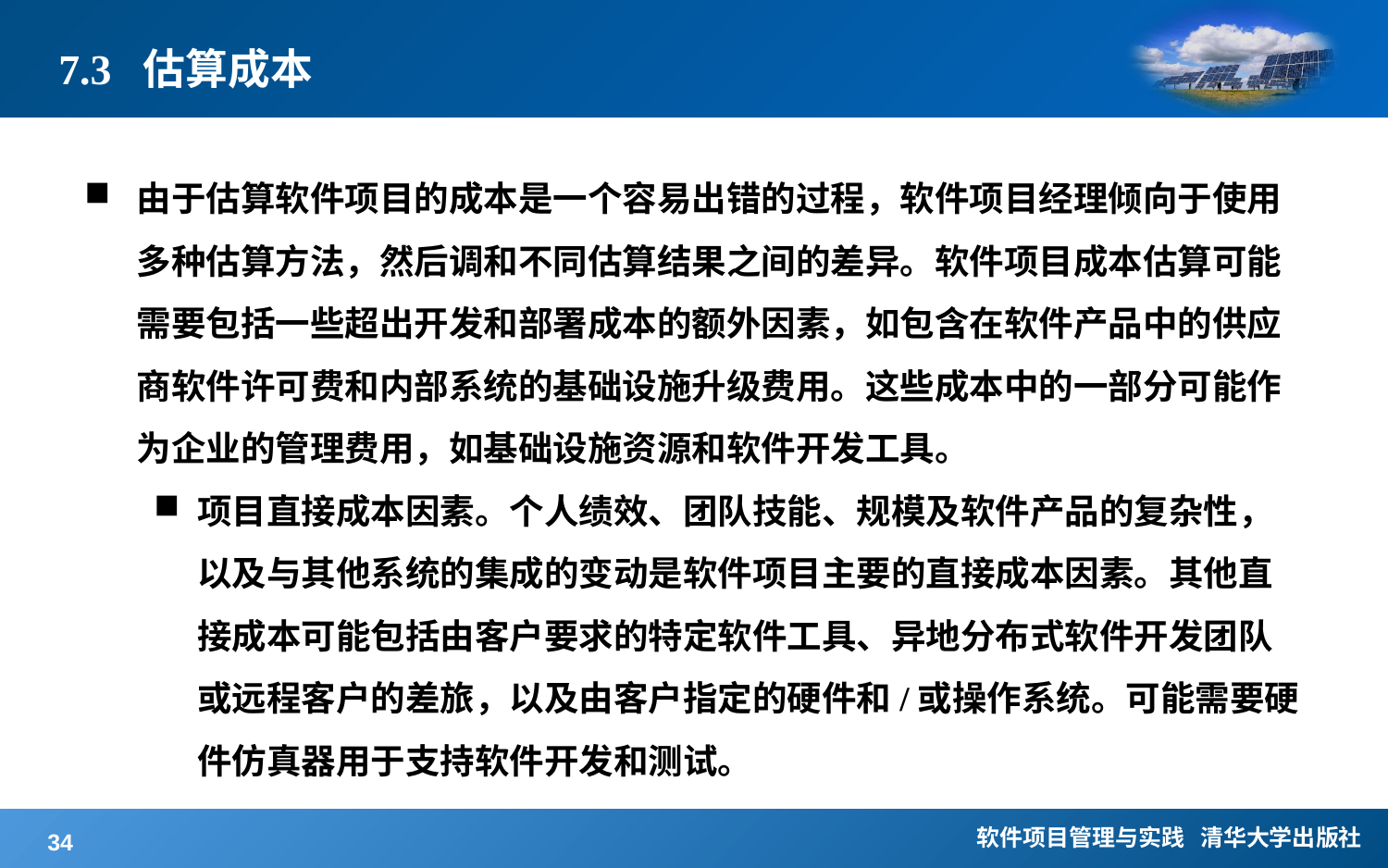

# 7.3  估算成本
由于估算软件项目的成本是一个容易出错的过程，软件项目经理倾向于使用多种估算方法，然后调和不同估算结果之间的差异。软件项目成本估算可能需要包括一些超出开发和部署成本的额外因素，如包含在软件产品中的供应商软件许可费和内部系统的基础设施升级费用。这些成本中的一部分可能作为企业的管理费用，如基础设施资源和软件开发工具。
项目直接成本因素。个人绩效、团队技能、规模及软件产品的复杂性，以及与其他系统的集成的变动是软件项目主要的直接成本因素。其他直接成本可能包括由客户要求的特定软件工具、异地分布式软件开发团队或远程客户的差旅，以及由客户指定的硬件和/或操作系统。可能需要硬件仿真器用于支持软件开发和测试。